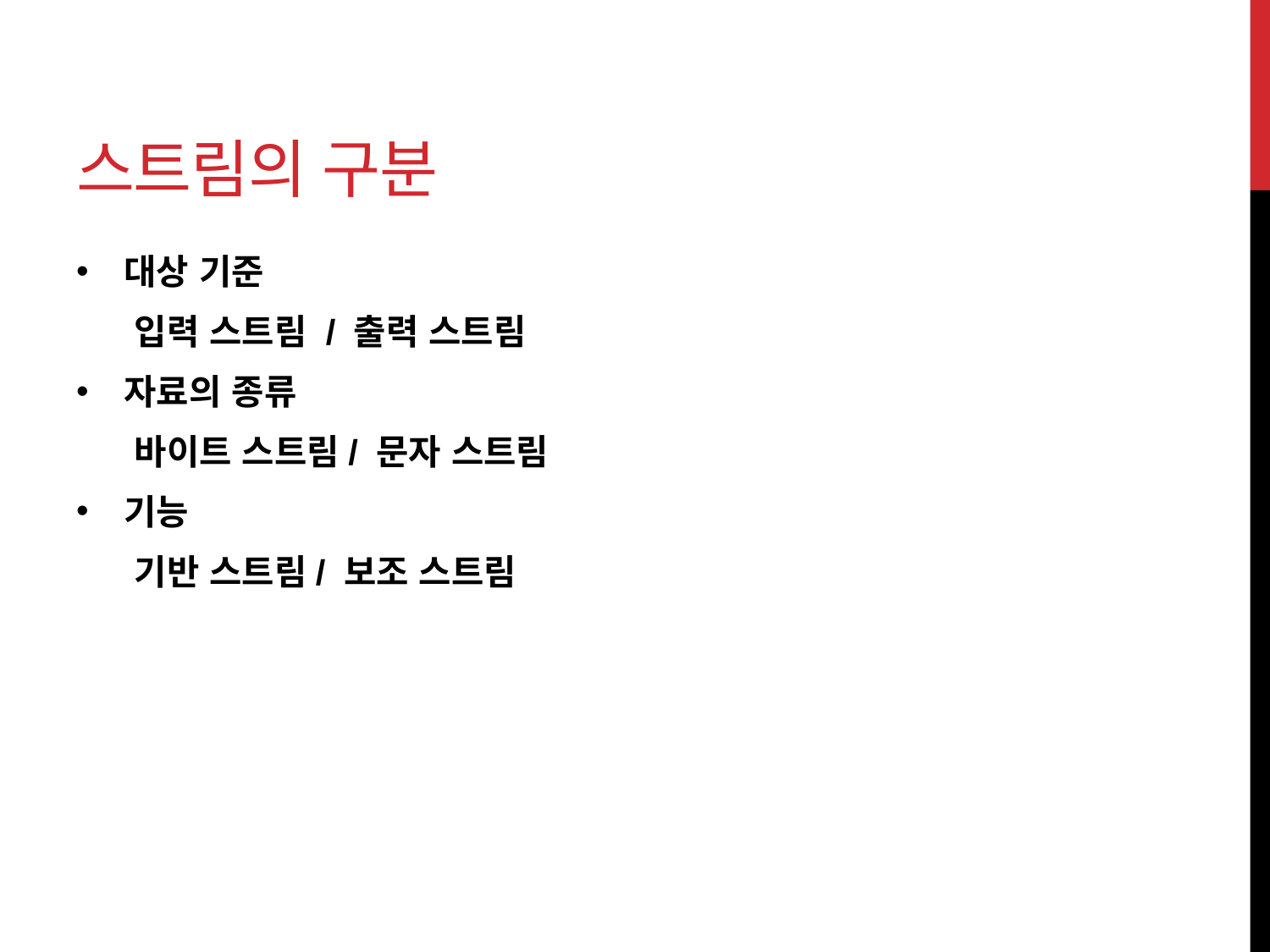

# 스트림의 구분
대상 기준
     입력 스트림 / 출력 스트림
자료의 종류
     바이트 스트림/ 문자 스트림
기능
     기반 스트림/ 보조 스트림